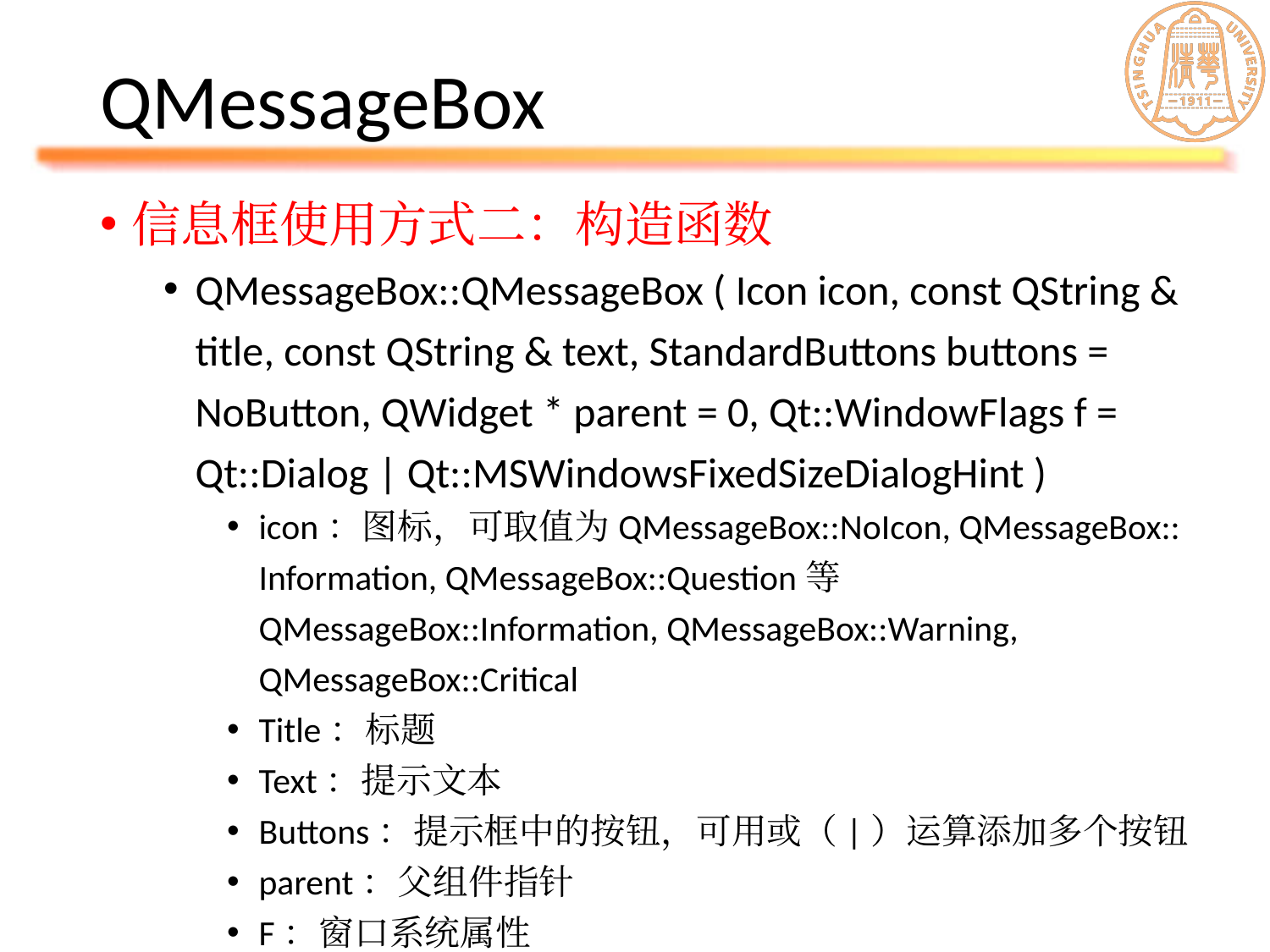

# QMessageBox
信息框使用方式二：构造函数
QMessageBox::QMessageBox ( Icon icon, const QString & title, const QString & text, StandardButtons buttons = NoButton, QWidget * parent = 0, Qt::WindowFlags f = Qt::Dialog | Qt::MSWindowsFixedSizeDialogHint )
icon：图标，可取值为QMessageBox::NoIcon, QMessageBox:: Information, QMessageBox::Question等 QMessageBox::Information, QMessageBox::Warning, QMessageBox::Critical
Title：标题
Text：提示文本
Buttons：提示框中的按钮，可用或（|）运算添加多个按钮
parent：父组件指针
F：窗口系统属性